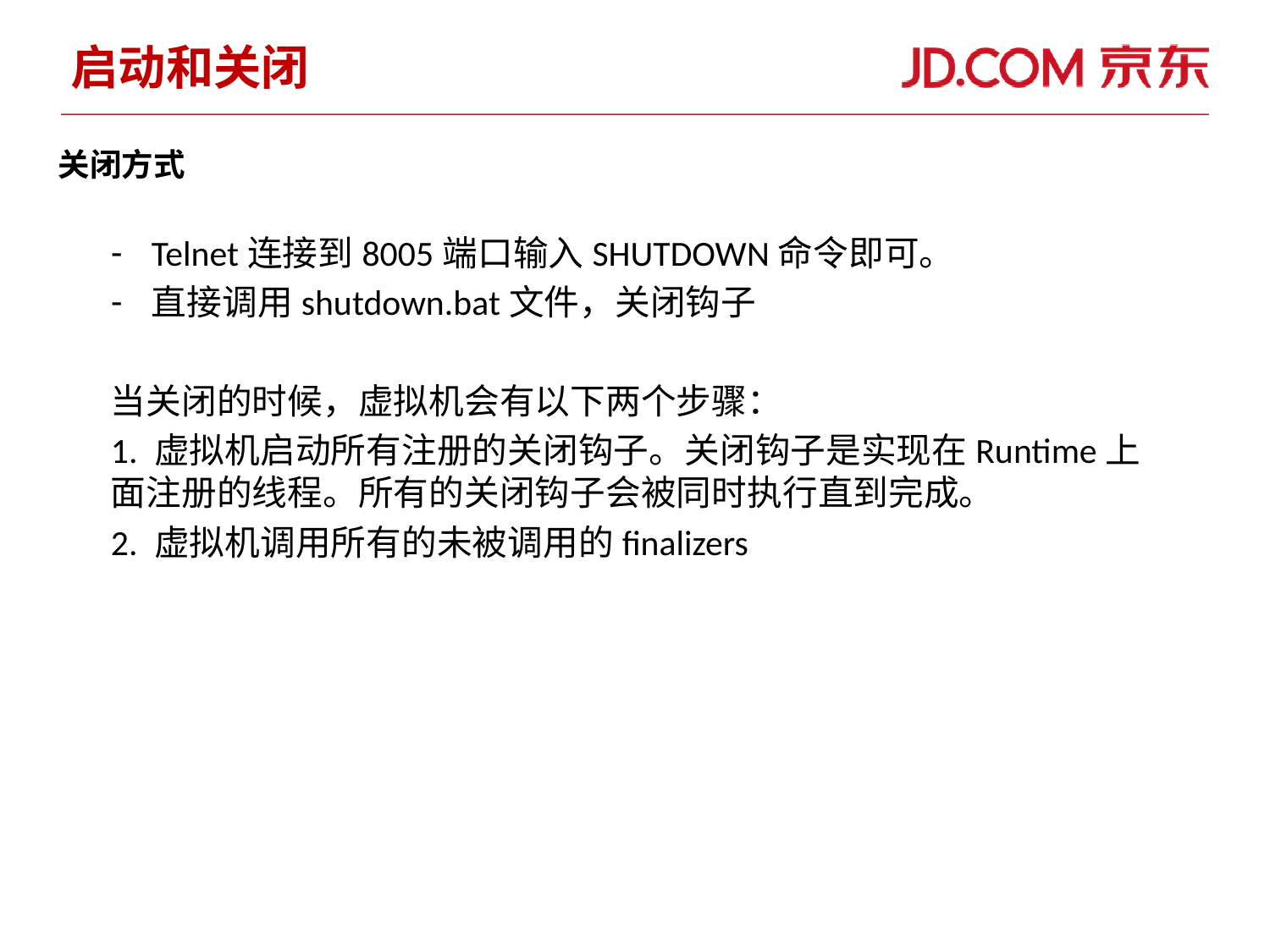

# 启动和关闭
关闭方式

Telnet连接到8005端口输入SHUTDOWN命令即可。
直接调用shutdown.bat文件，关闭钩子

当关闭的时候，虚拟机会有以下两个步骤：
1. 虚拟机启动所有注册的关闭钩子。关闭钩子是实现在Runtime上面注册的线程。所有的关闭钩子会被同时执行直到完成。
2. 虚拟机调用所有的未被调用的finalizers